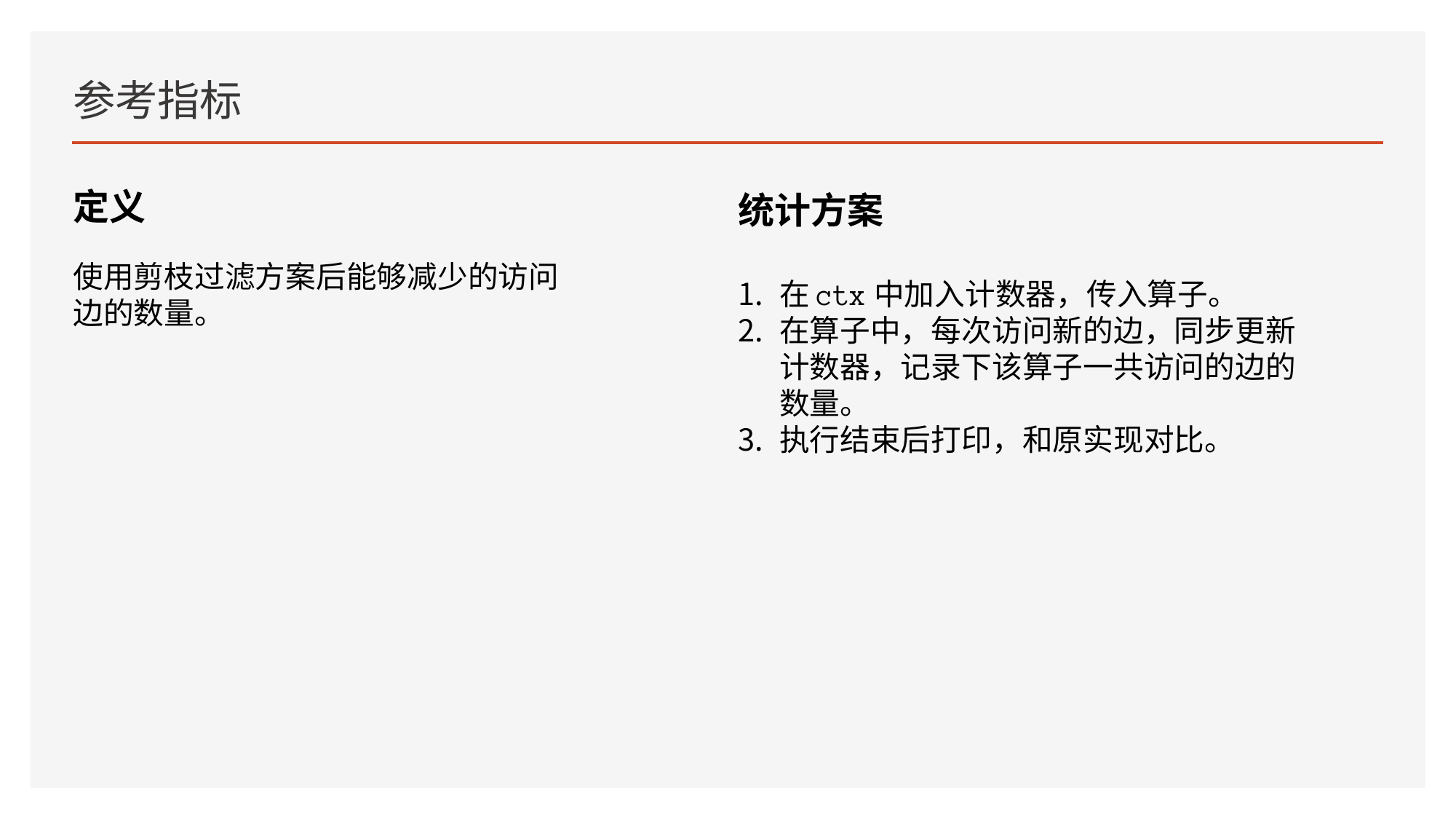

# 参考指标
定义
使用剪枝过滤方案后能够减少的访问边的数量。
统计方案

在ctx中加入计数器，传入算子。
在算子中，每次访问新的边，同步更新计数器，记录下该算子一共访问的边的数量。
执行结束后打印，和原实现对比。